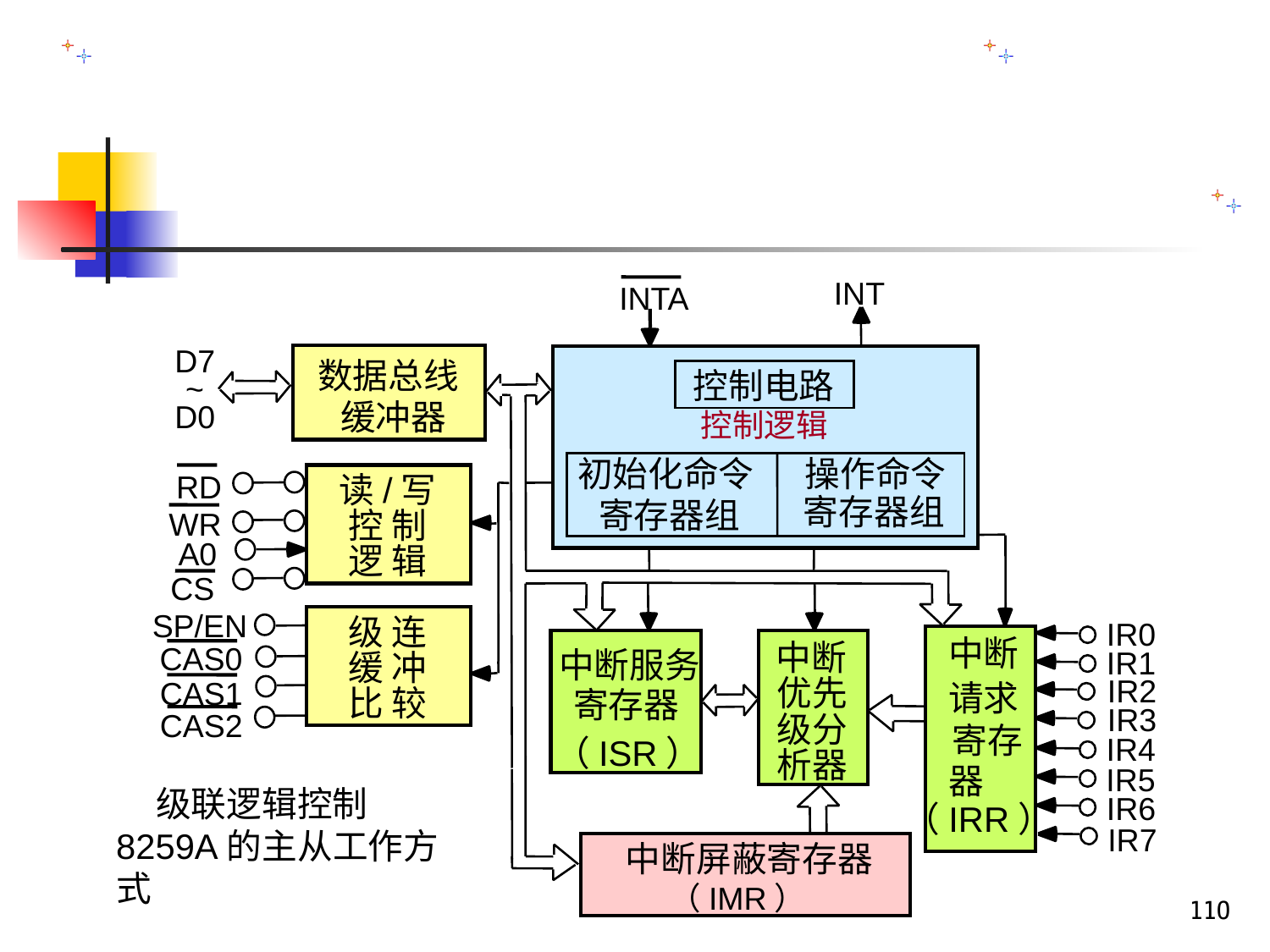

INT

INTA

D7

数据总线

控制电路
~

 缓冲器

D0

控制逻辑
初始化命令
操作命令

RD
读/写

寄存器组
 寄存器组
控 制
WR

A0

逻 辑

CS

SP/EN

级 连

IR0

 中断

中断
CAS0

 中断服务
IR1
缓 冲

IR2
优先

CAS1

 请求

比 较

寄存器

IR3
CAS2

级分

 寄存

IR4
（ISR）

析器

  器
IR5

    级联逻辑控制8259A的主从工作方式

IR6
（IRR）

IR7

中断屏蔽寄存器

110
   （IMR）